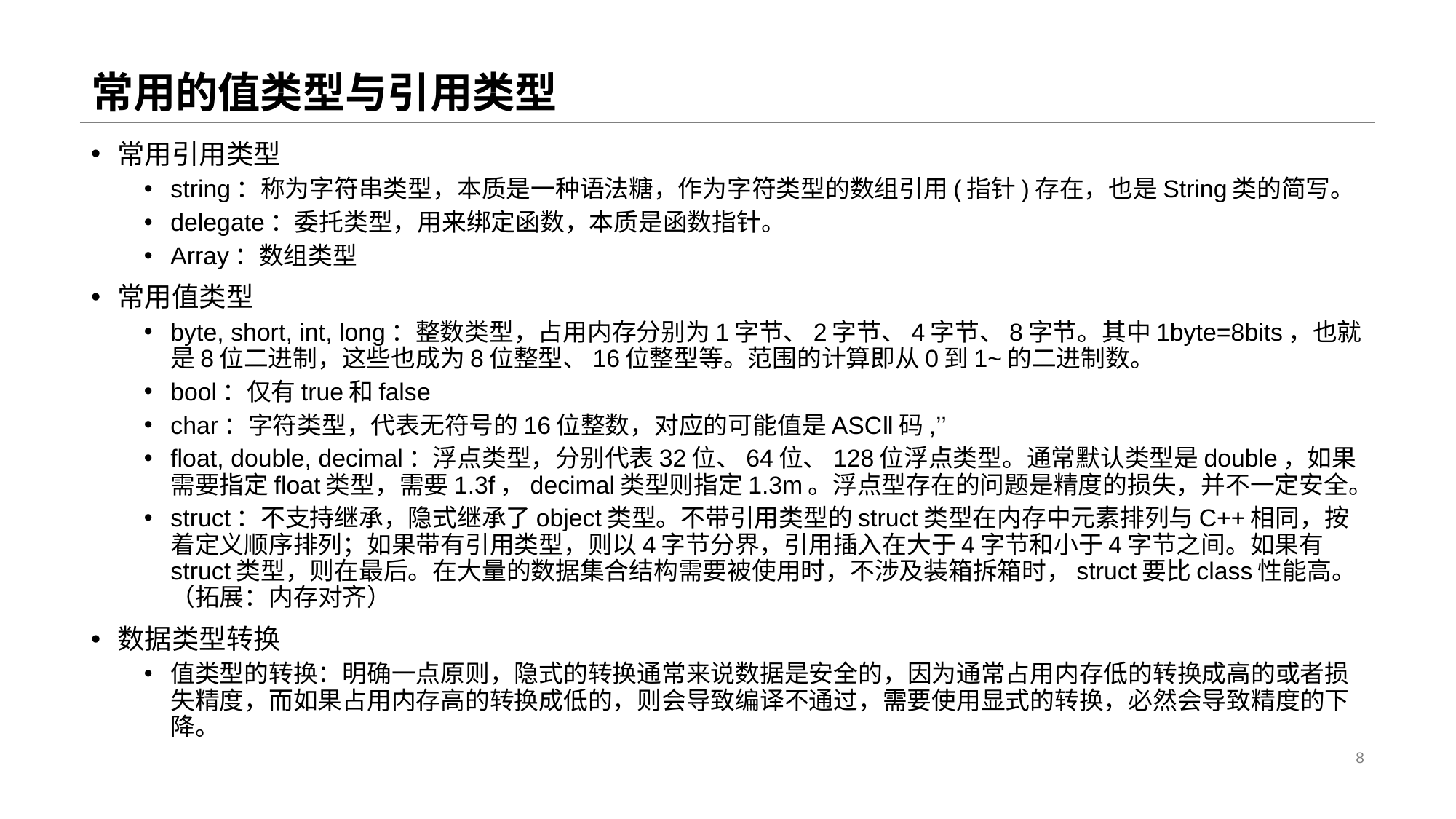

# 常用的值类型与引用类型
常用引用类型
string：称为字符串类型，本质是一种语法糖，作为字符类型的数组引用(指针)存在，也是String类的简写。
delegate：委托类型，用来绑定函数，本质是函数指针。
Array：数组类型
常用值类型
byte, short, int, long：整数类型，占用内存分别为1字节、2字节、4字节、8字节。其中1byte=8bits，也就是8位二进制，这些也成为8位整型、16位整型等。范围的计算即从0到1~的二进制数。
bool：仅有true和false
char：字符类型，代表无符号的16位整数，对应的可能值是ASCⅡ码,’’
float, double, decimal：浮点类型，分别代表32位、64位、128位浮点类型。通常默认类型是double，如果需要指定float类型，需要1.3f，decimal类型则指定1.3m。浮点型存在的问题是精度的损失，并不一定安全。
struct：不支持继承，隐式继承了object类型。不带引用类型的struct类型在内存中元素排列与C++相同，按着定义顺序排列；如果带有引用类型，则以4字节分界，引用插入在大于4字节和小于4字节之间。如果有struct类型，则在最后。在大量的数据集合结构需要被使用时，不涉及装箱拆箱时，struct要比class性能高。（拓展：内存对齐）
数据类型转换
值类型的转换：明确一点原则，隐式的转换通常来说数据是安全的，因为通常占用内存低的转换成高的或者损失精度，而如果占用内存高的转换成低的，则会导致编译不通过，需要使用显式的转换，必然会导致精度的下降。

8